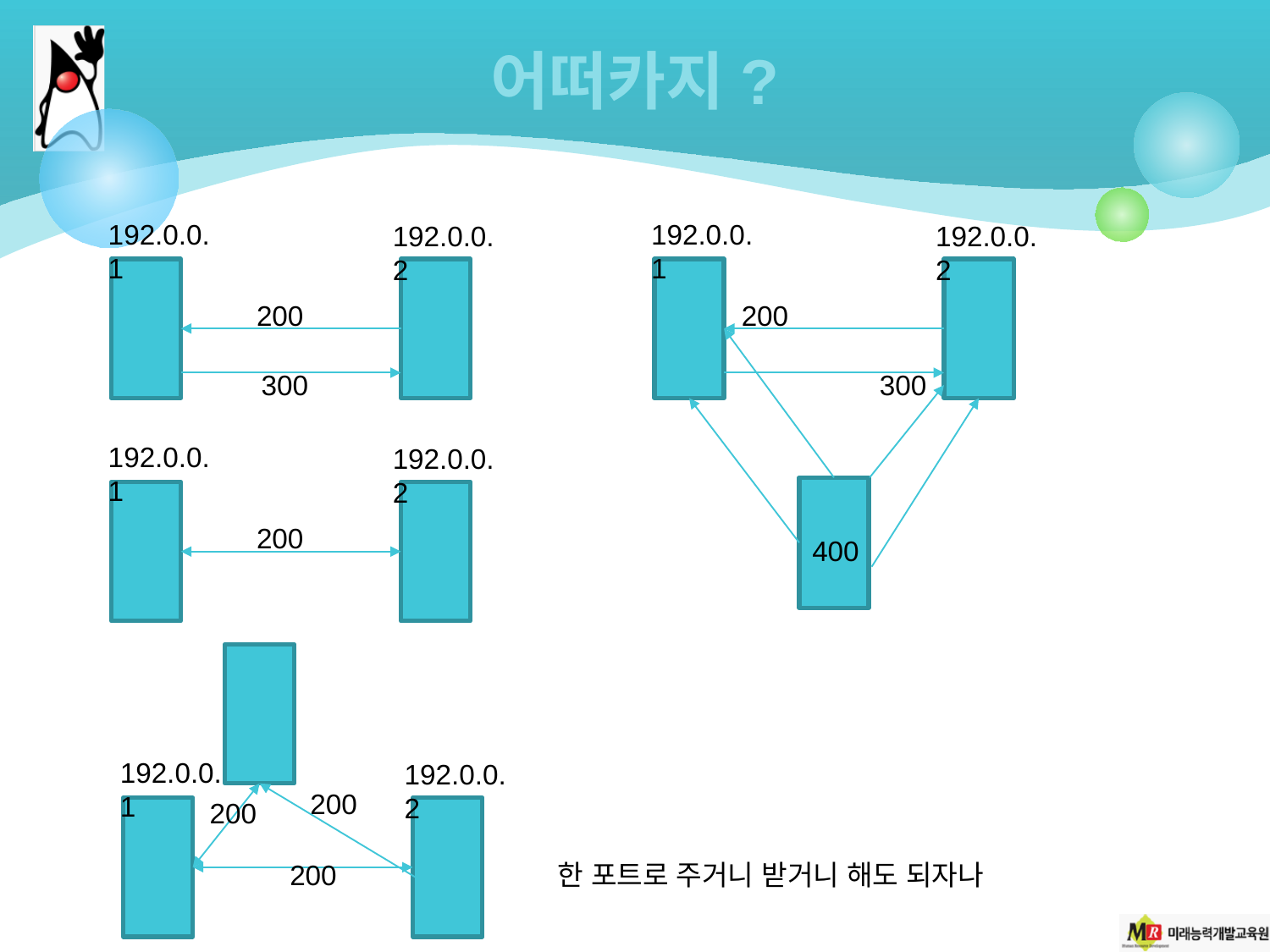

# 어떠카지?
192.0.0.1

192.0.0.1

192.0.0.2

192.0.0.2

200

200

300
300
192.0.0.1

192.0.0.2

200

400

192.0.0.1

192.0.0.2

200

200

200

한 포트로 주거니 받거니 해도 되자나